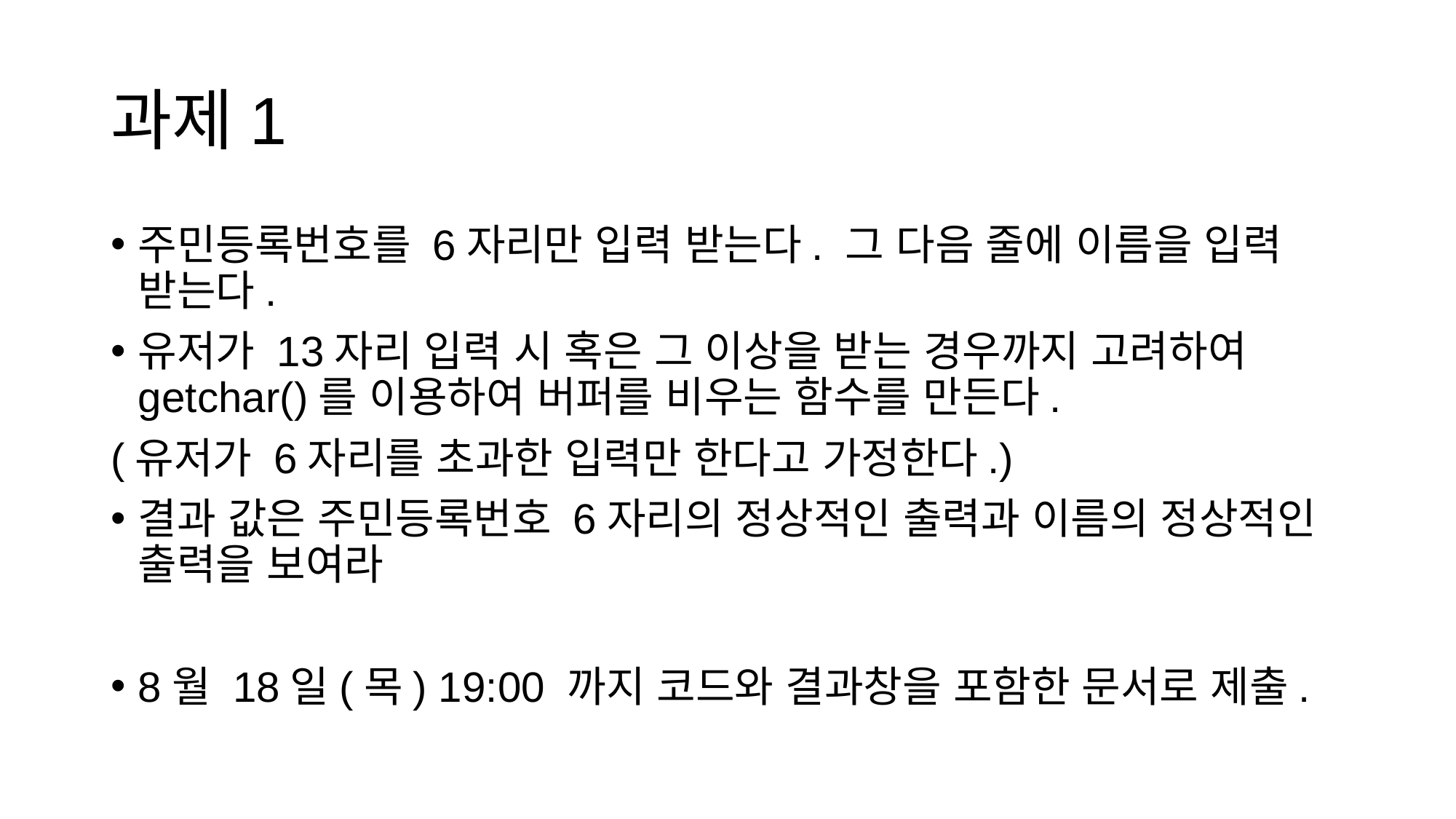

# 과제1
주민등록번호를 6자리만 입력 받는다. 그 다음 줄에 이름을 입력 받는다.
유저가 13자리 입력 시 혹은 그 이상을 받는 경우까지 고려하여 getchar()를 이용하여 버퍼를 비우는 함수를 만든다.
(유저가 6자리를 초과한 입력만 한다고 가정한다.)
결과 값은 주민등록번호 6자리의 정상적인 출력과 이름의 정상적인 출력을 보여라

8월 18일(목) 19:00 까지 코드와 결과창을 포함한 문서로 제출.